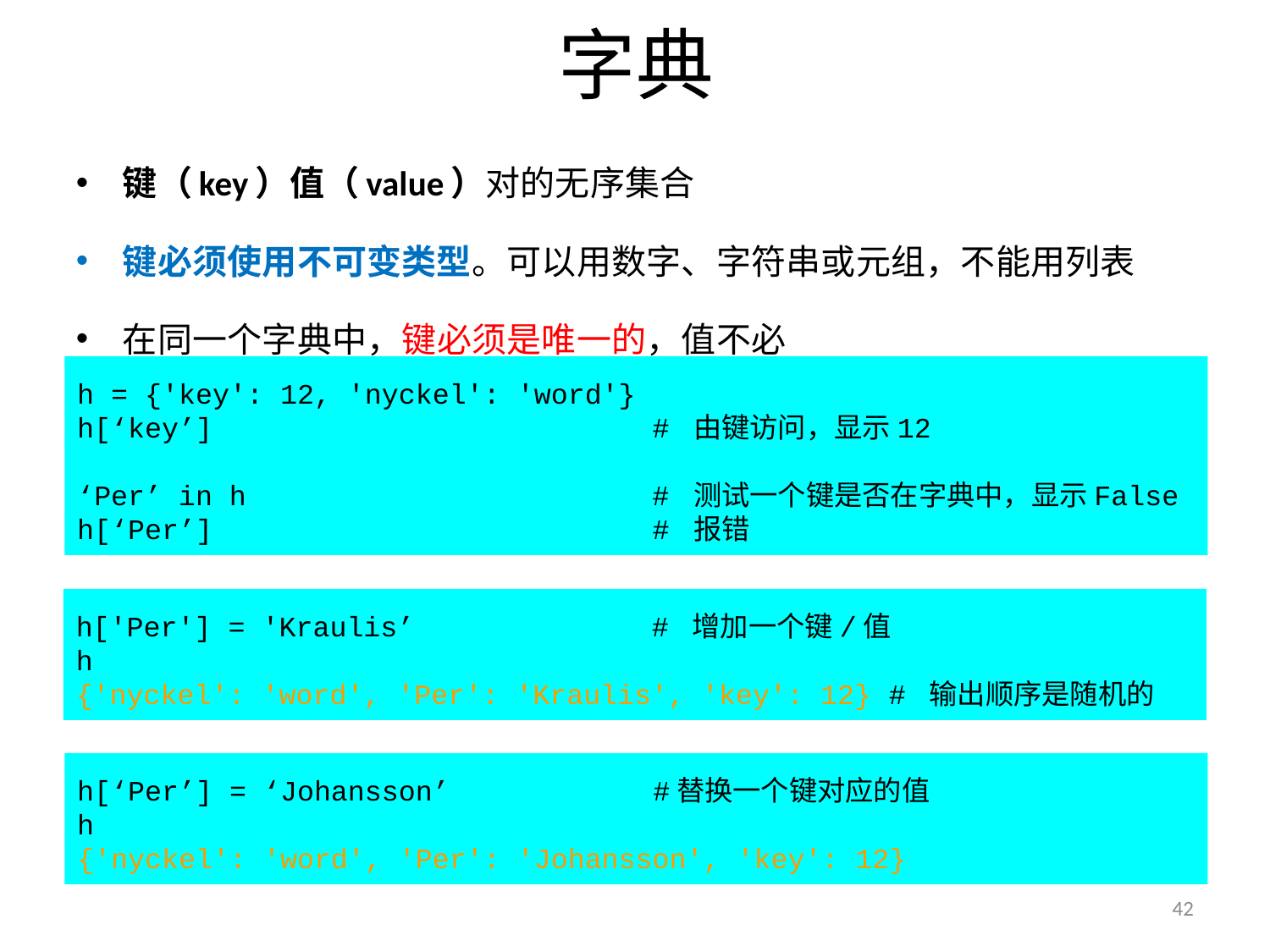

# 字典
键（key）值（value）对的无序集合
键必须使用不可变类型。可以用数字、字符串或元组，不能用列表
在同一个字典中，键必须是唯一的，值不必
h = {'key': 12, 'nyckel': 'word'}
h[‘key’]                          # 由键访问，显示12

‘Per’ in h                        # 测试一个键是否在字典中，显示False
h[‘Per’]                          # 报错
h['Per'] = 'Kraulis’              # 增加一个键/值
h
{'nyckel': 'word', 'Per': 'Kraulis', 'key': 12} # 输出顺序是随机的
h[‘Per’] = ‘Johansson’            #替换一个键对应的值
h
{'nyckel': 'word', 'Per': 'Johansson', 'key': 12}
42